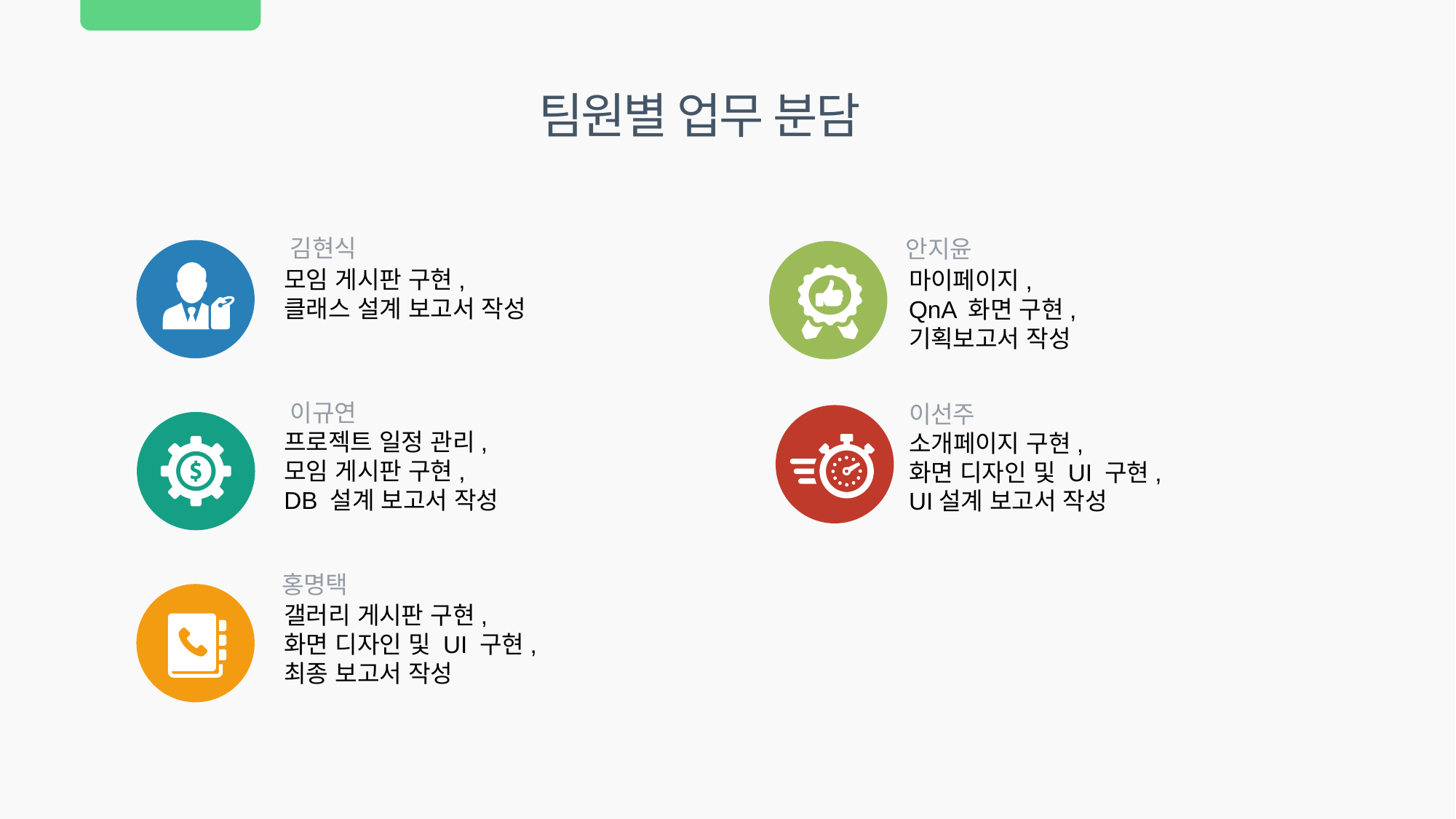

팀원별 업무 분담
김현식
안지윤

모임 게시판 구현,
클래스 설계 보고서 작성
마이페이지,
QnA 화면 구현,
기획보고서 작성

이규연
이선주

프로젝트 일정 관리,
모임 게시판 구현,
DB 설계 보고서 작성
소개페이지 구현,
화면 디자인 및 UI 구현,
UI설계 보고서 작성

홍명택

갤러리 게시판 구현,
화면 디자인 및 UI 구현,
최종 보고서 작성